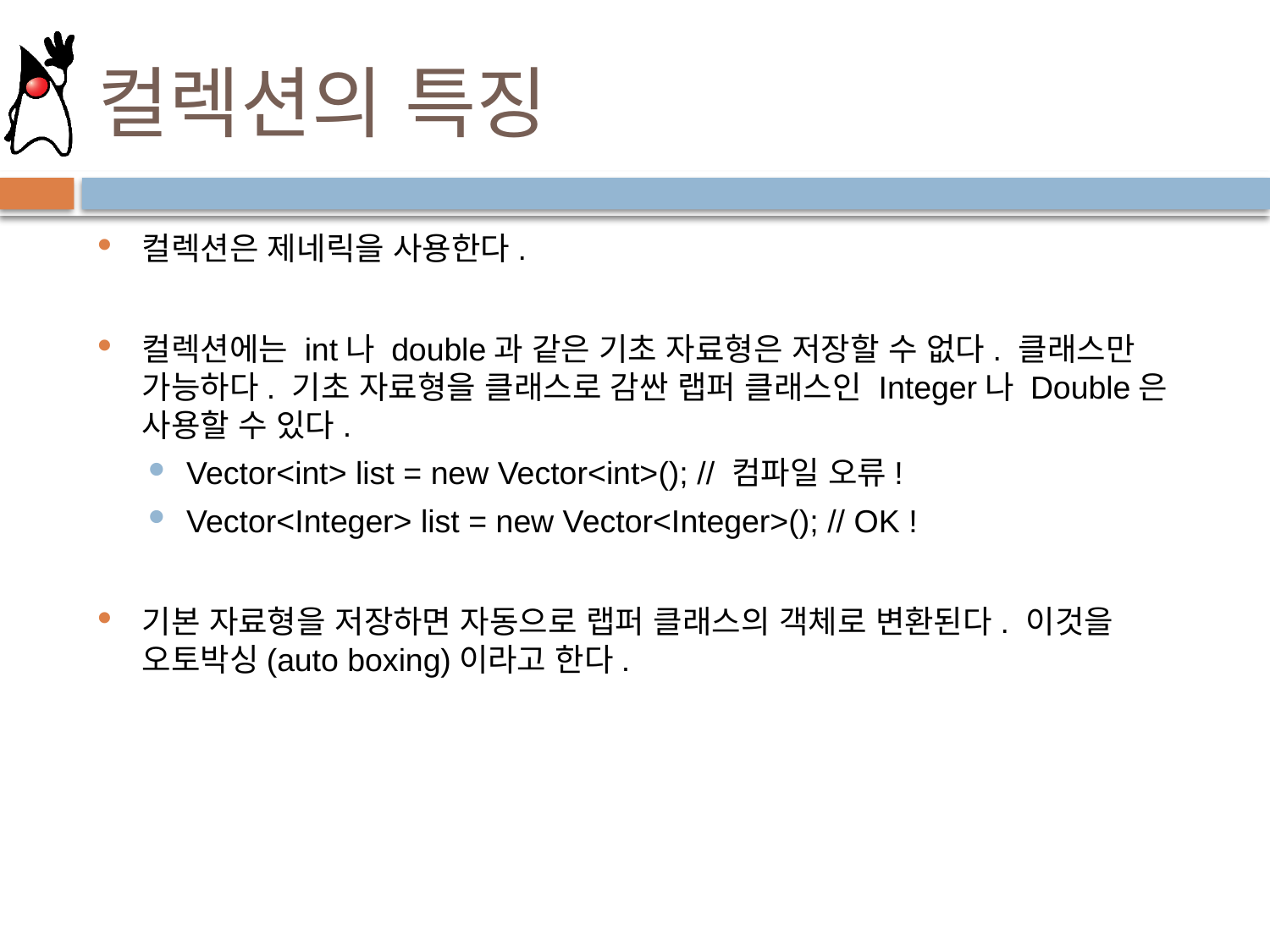

# 컬렉션의 특징
컬렉션은 제네릭을 사용한다.

컬렉션에는 int나 double과 같은 기초 자료형은 저장할 수 없다. 클래스만 가능하다. 기초 자료형을 클래스로 감싼 랩퍼 클래스인 Integer나 Double은 사용할 수 있다.
Vector<int> list = new Vector<int>(); // 컴파일 오류!
Vector<Integer> list = new Vector<Integer>(); // OK !

기본 자료형을 저장하면 자동으로 랩퍼 클래스의 객체로 변환된다. 이것을 오토박싱(auto boxing)이라고 한다.